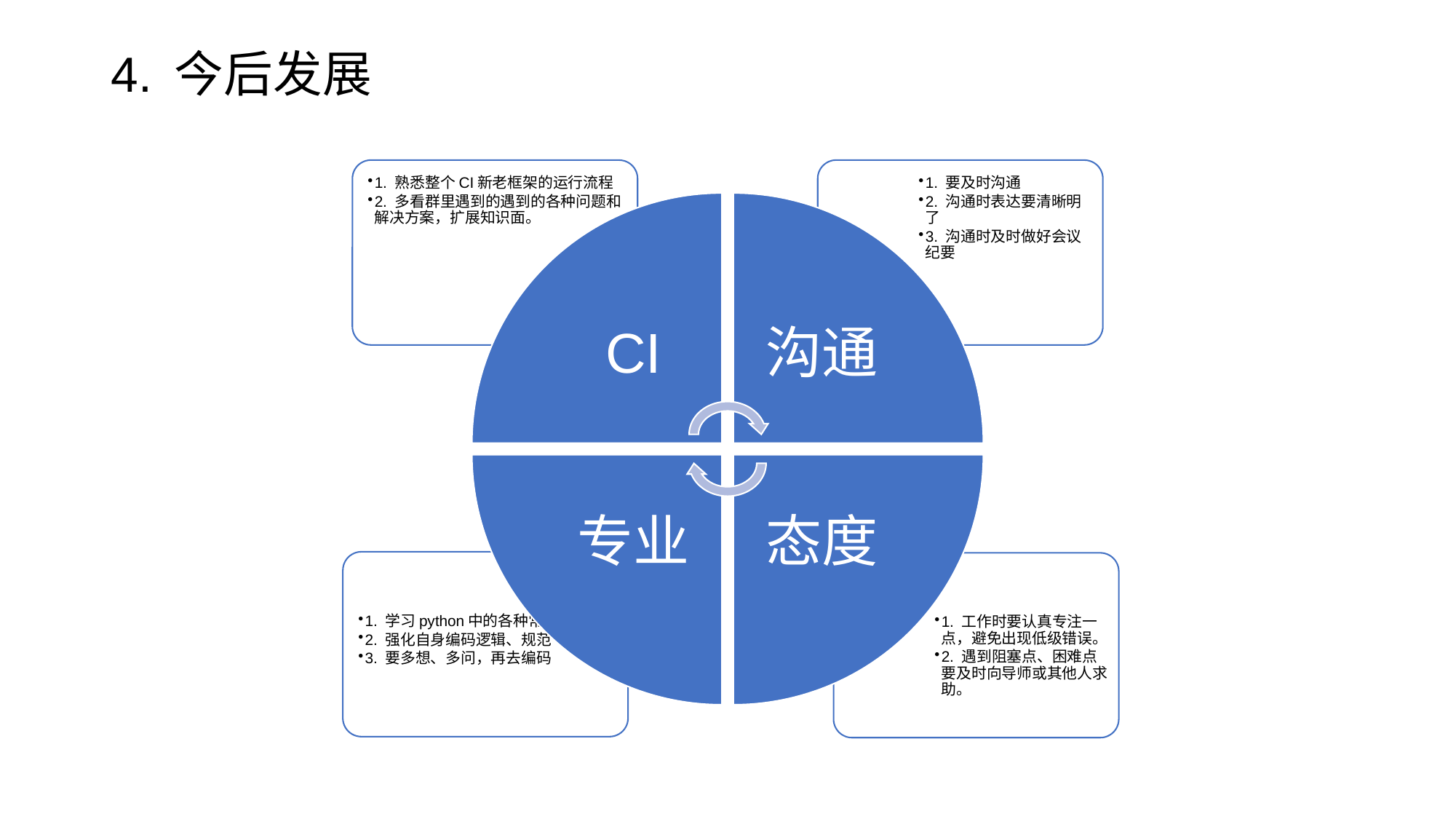

# 4. 今后发展
1. 工作时要认真专注一点，避免出现低级错误。
2. 遇到阻塞点、困难点要及时向导师或其他人求助。
1. 学习python中的各种常用库
2. 强化自身编码逻辑、规范
3. 要多想、多问，再去编码
1. 要及时沟通
2. 沟通时表达要清晰明了
3. 沟通时及时做好会议纪要
1. 熟悉整个CI新老框架的运行流程
2. 多看群里遇到的遇到的各种问题和解决方案，扩展知识面。
CI
沟通
态度
专业